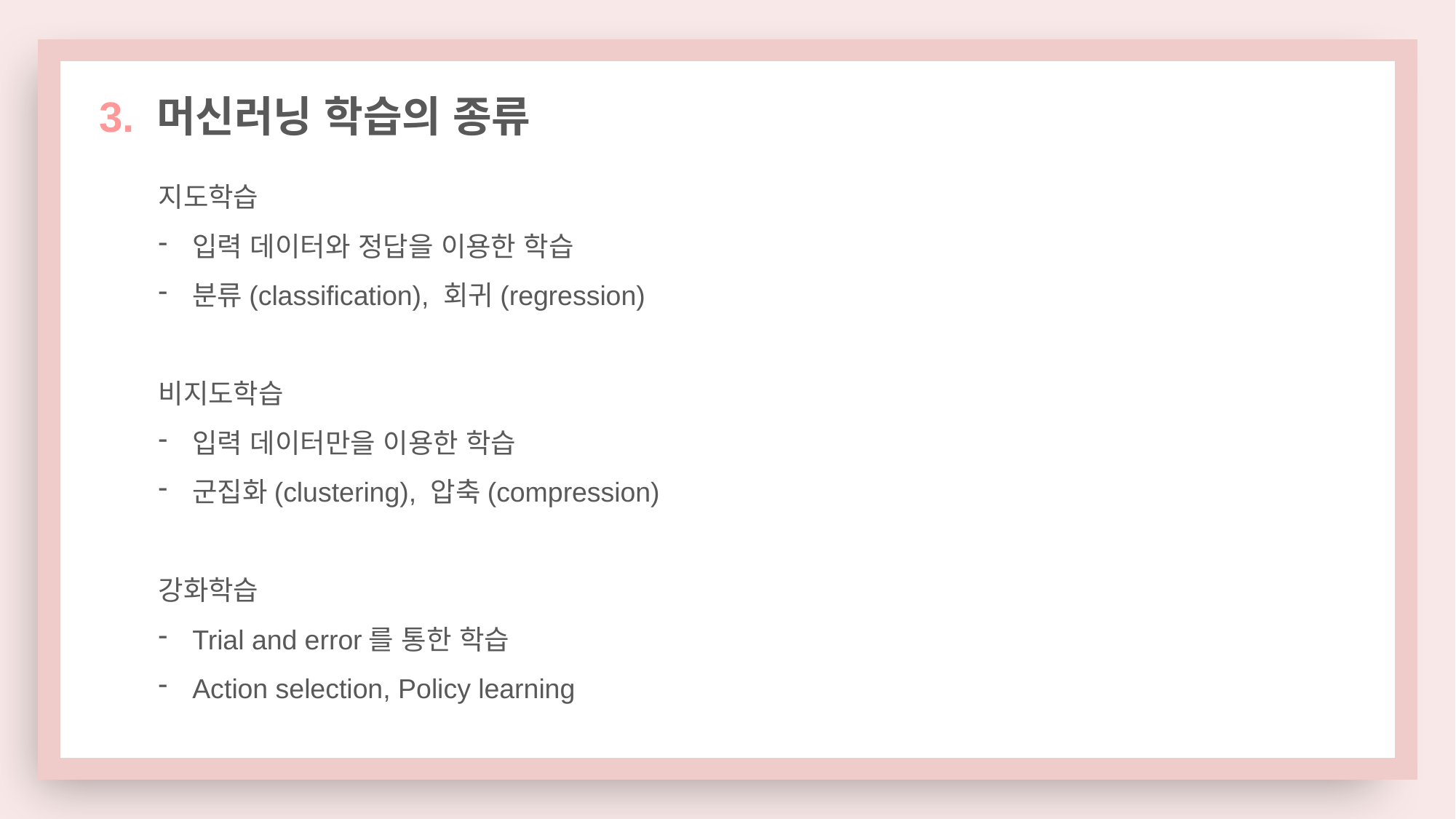

3. 머신러닝 학습의 종류

지도학습
입력 데이터와 정답을 이용한 학습
분류(classification), 회귀(regression)

비지도학습
입력 데이터만을 이용한 학습
군집화(clustering), 압축(compression)

강화학습
Trial and error를 통한 학습
Action selection, Policy learning